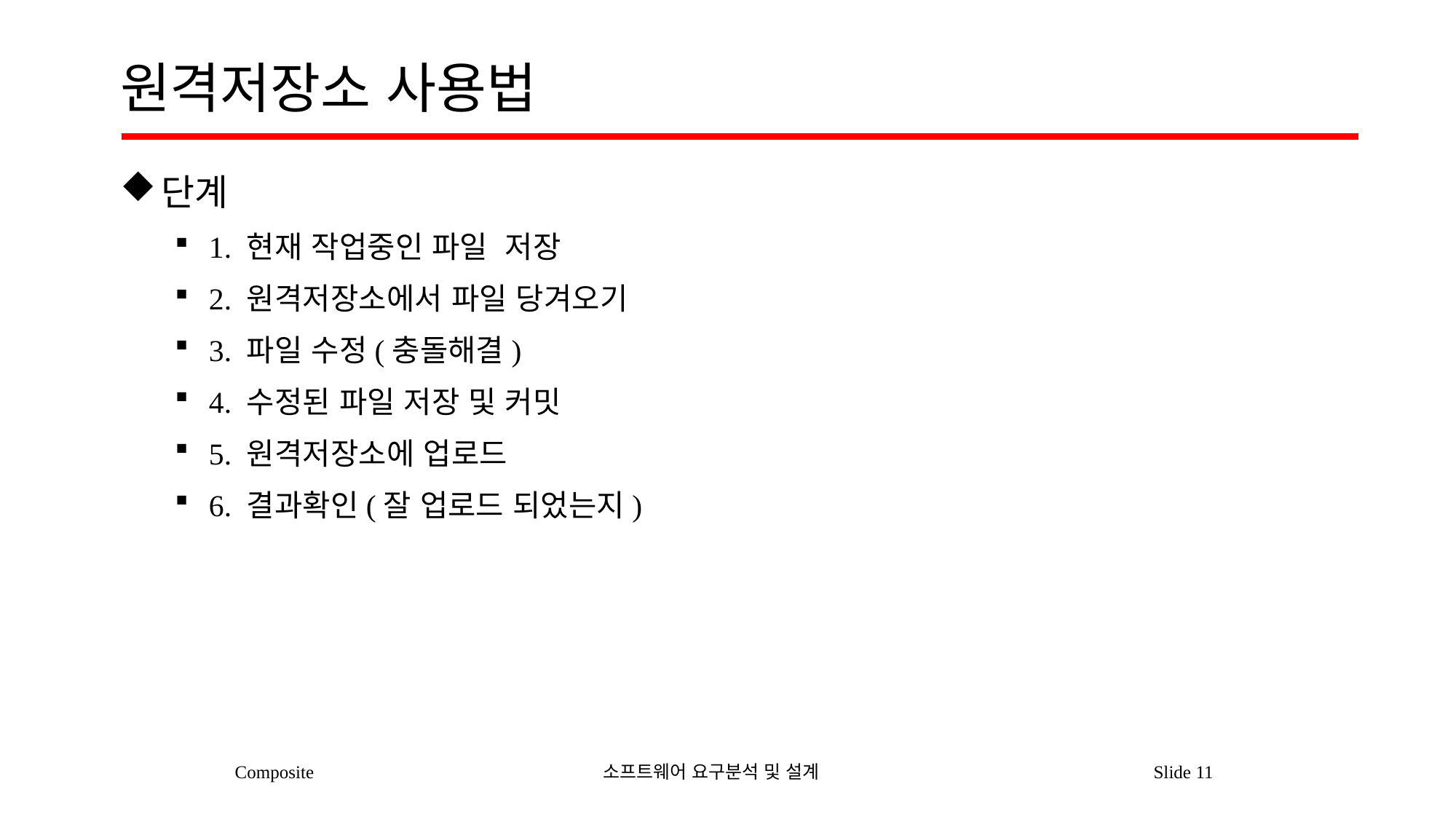

# 원격저장소 사용법
단계
1. 현재 작업중인 파일  저장
2. 원격저장소에서 파일 당겨오기
3. 파일 수정(충돌해결)
4. 수정된 파일 저장 및 커밋
5. 원격저장소에 업로드
6. 결과확인(잘 업로드 되었는지)